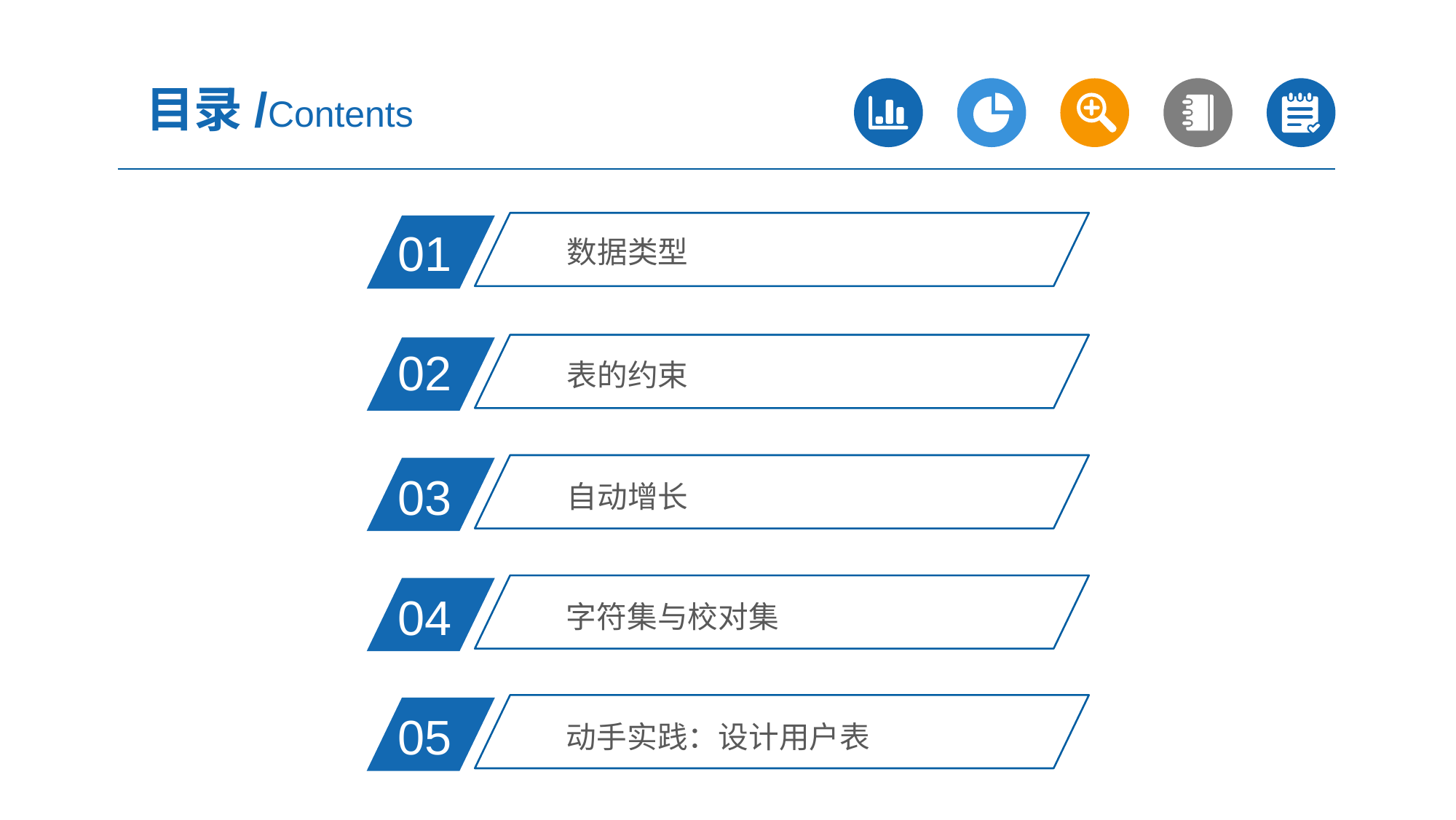

目录/Contents

数据类型

01

表的约束
02

自动增长

03

字符集与校对集

04

动手实践：设计用户表

05